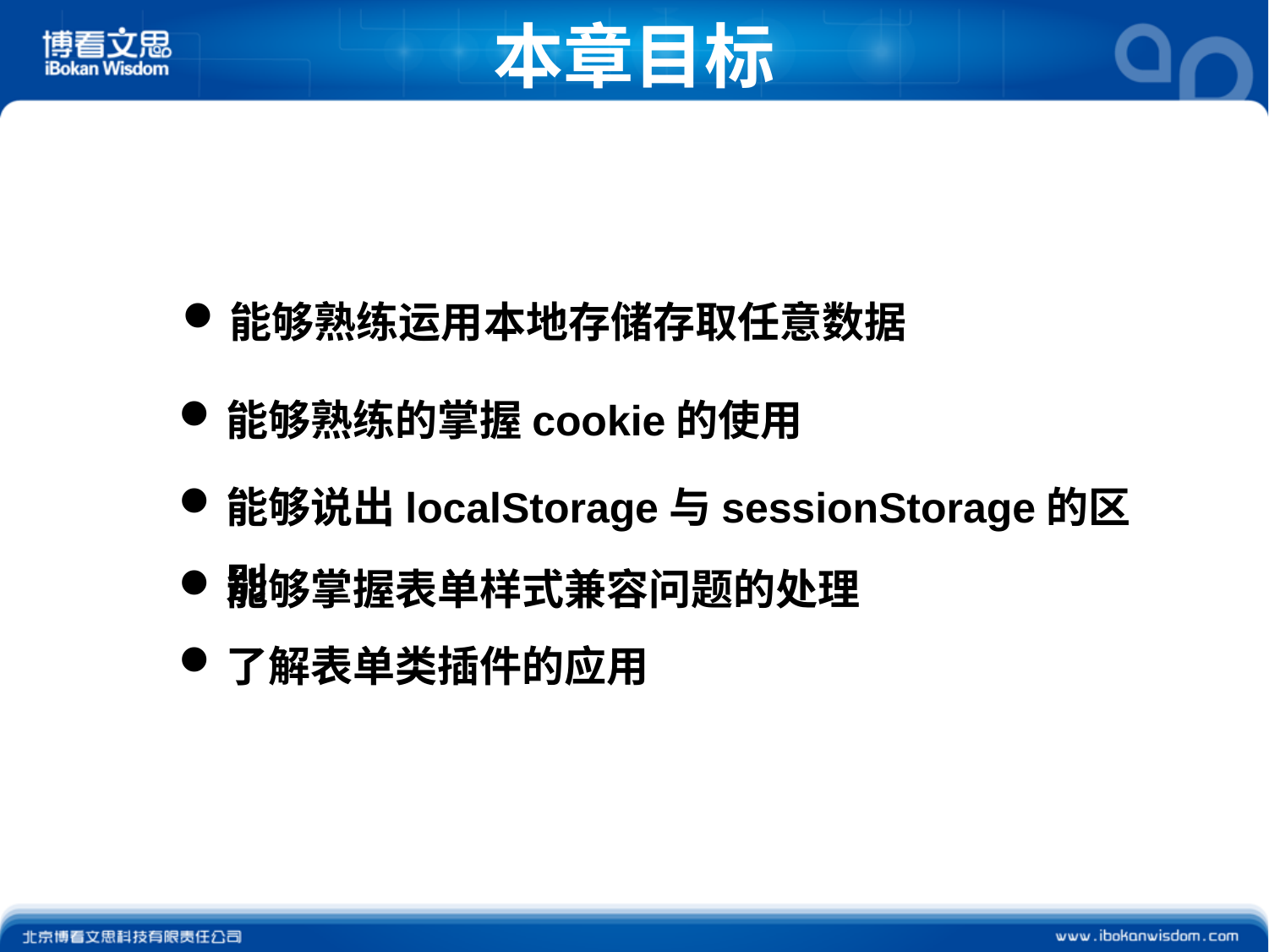

本章目标
能够熟练运用本地存储存取任意数据
能够熟练的掌握cookie的使用
能够说出localStorage与sessionStorage的区别
能够掌握表单样式兼容问题的处理
了解表单类插件的应用